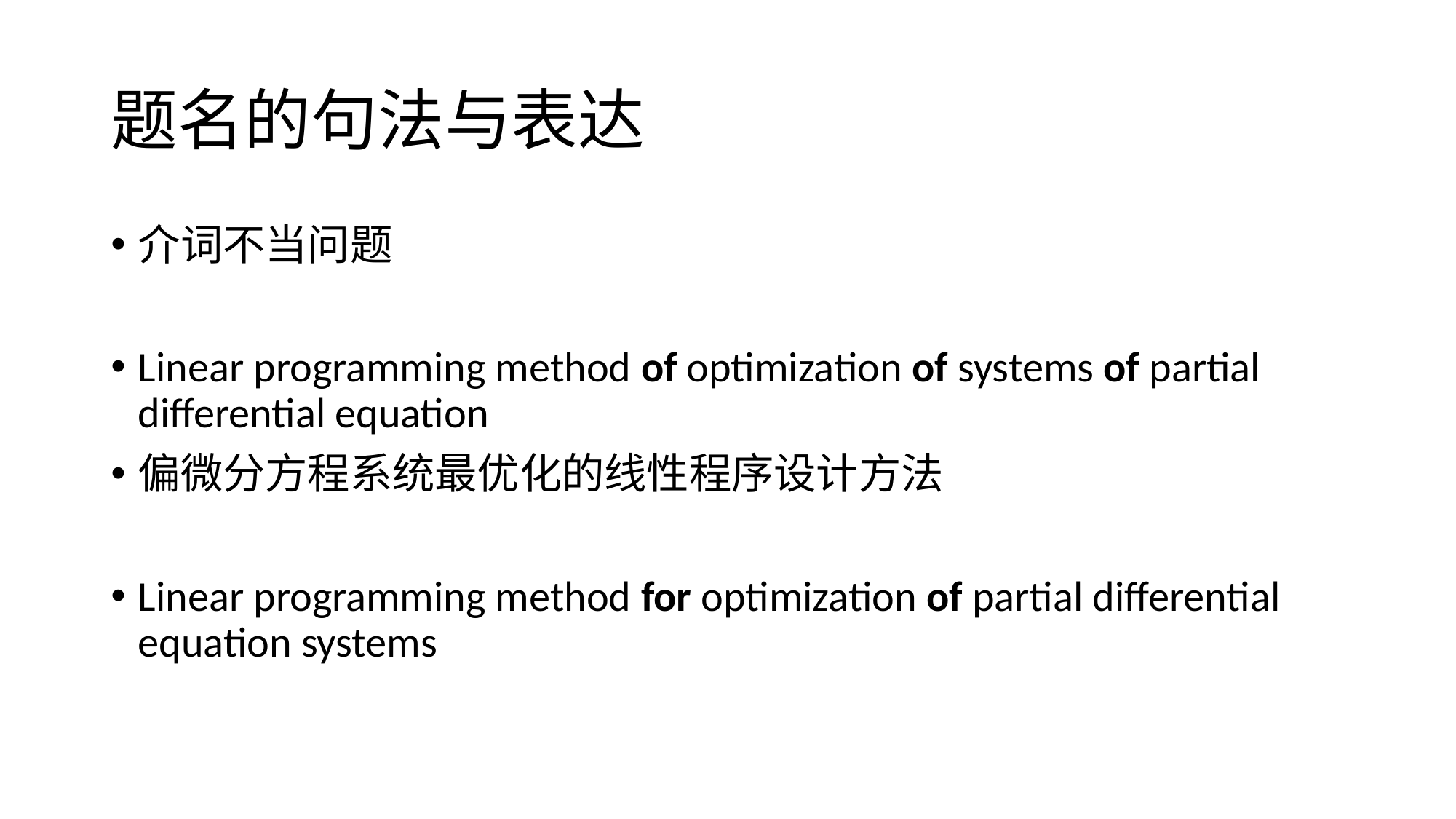

# 题名的句法与表达
介词不当问题

Linear programming method of optimization of systems of partial differential equation
偏微分方程系统最优化的线性程序设计方法

Linear programming method for optimization of partial differential equation systems